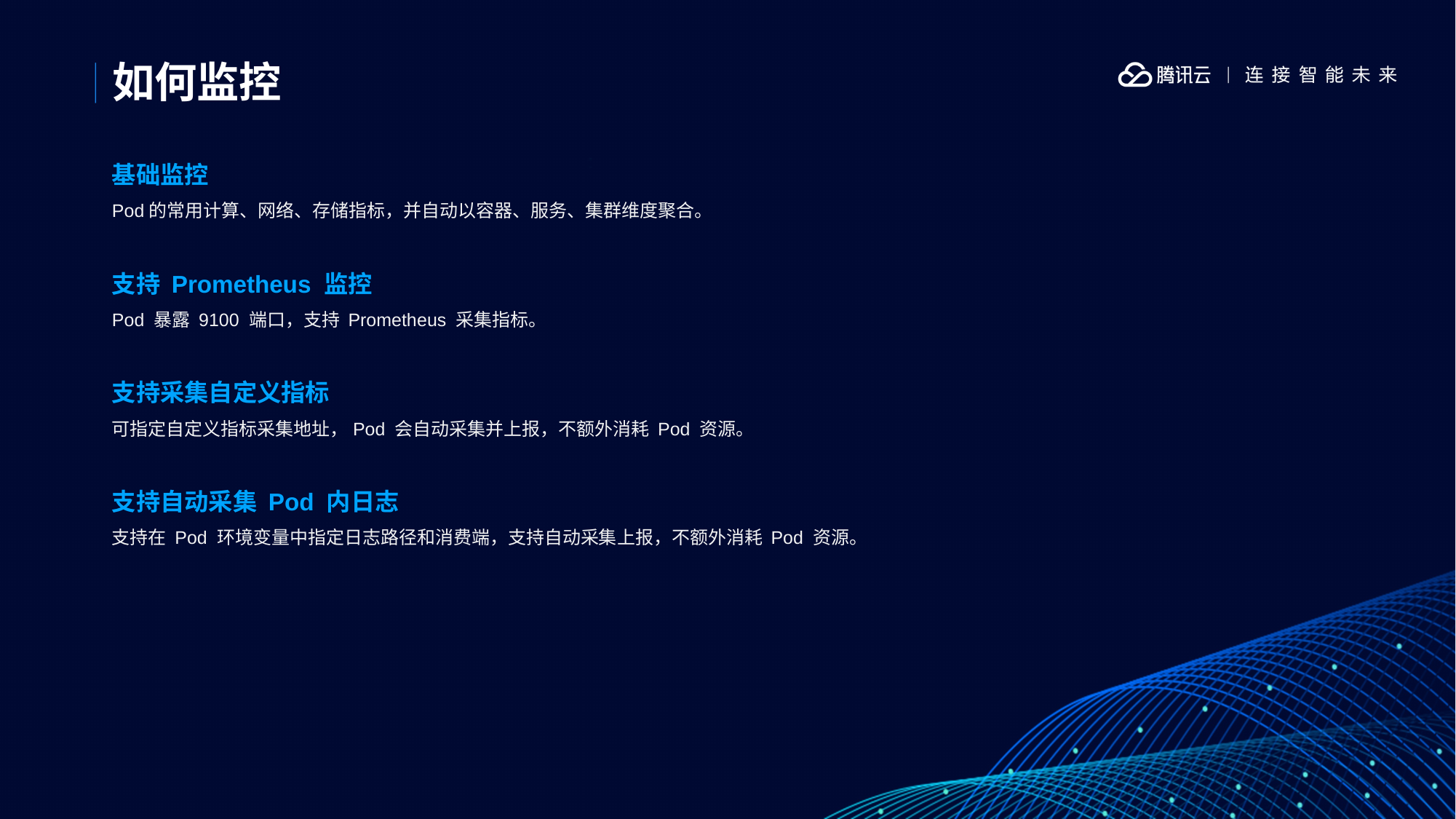

如何监控
基础监控
Pod的常用计算、网络、存储指标，并自动以容器、服务、集群维度聚合。

支持 Prometheus 监控
Pod 暴露 9100 端口，支持 Prometheus 采集指标。

支持采集自定义指标
可指定自定义指标采集地址，Pod 会自动采集并上报，不额外消耗 Pod 资源。

支持自动采集 Pod 内日志
支持在 Pod 环境变量中指定日志路径和消费端，支持自动采集上报，不额外消耗 Pod 资源。